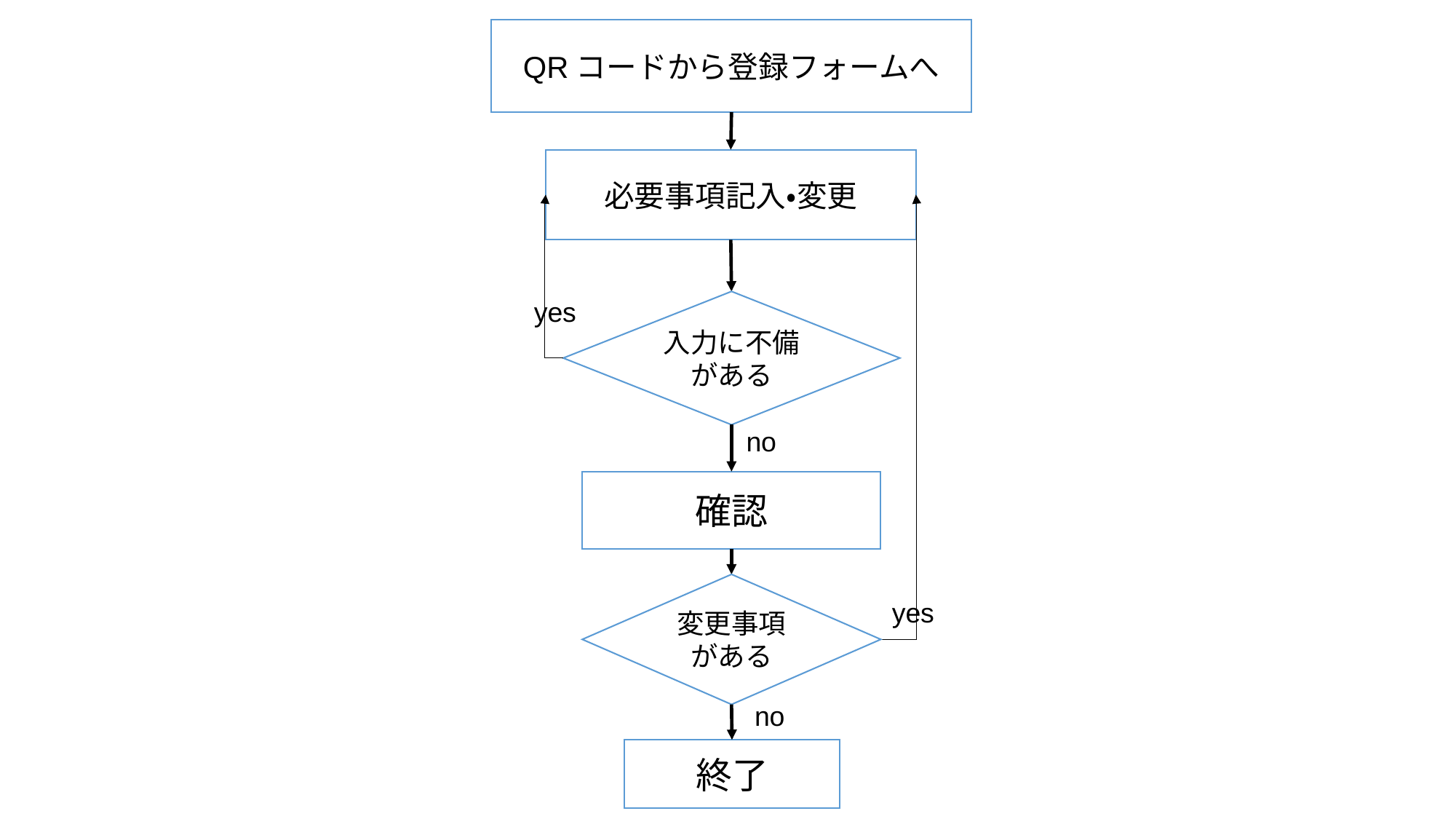

QRコードから登録フォームへ
必要事項記入・変更
確認
終了
yes
入力に不備がある
no
変更事項がある
yes
no